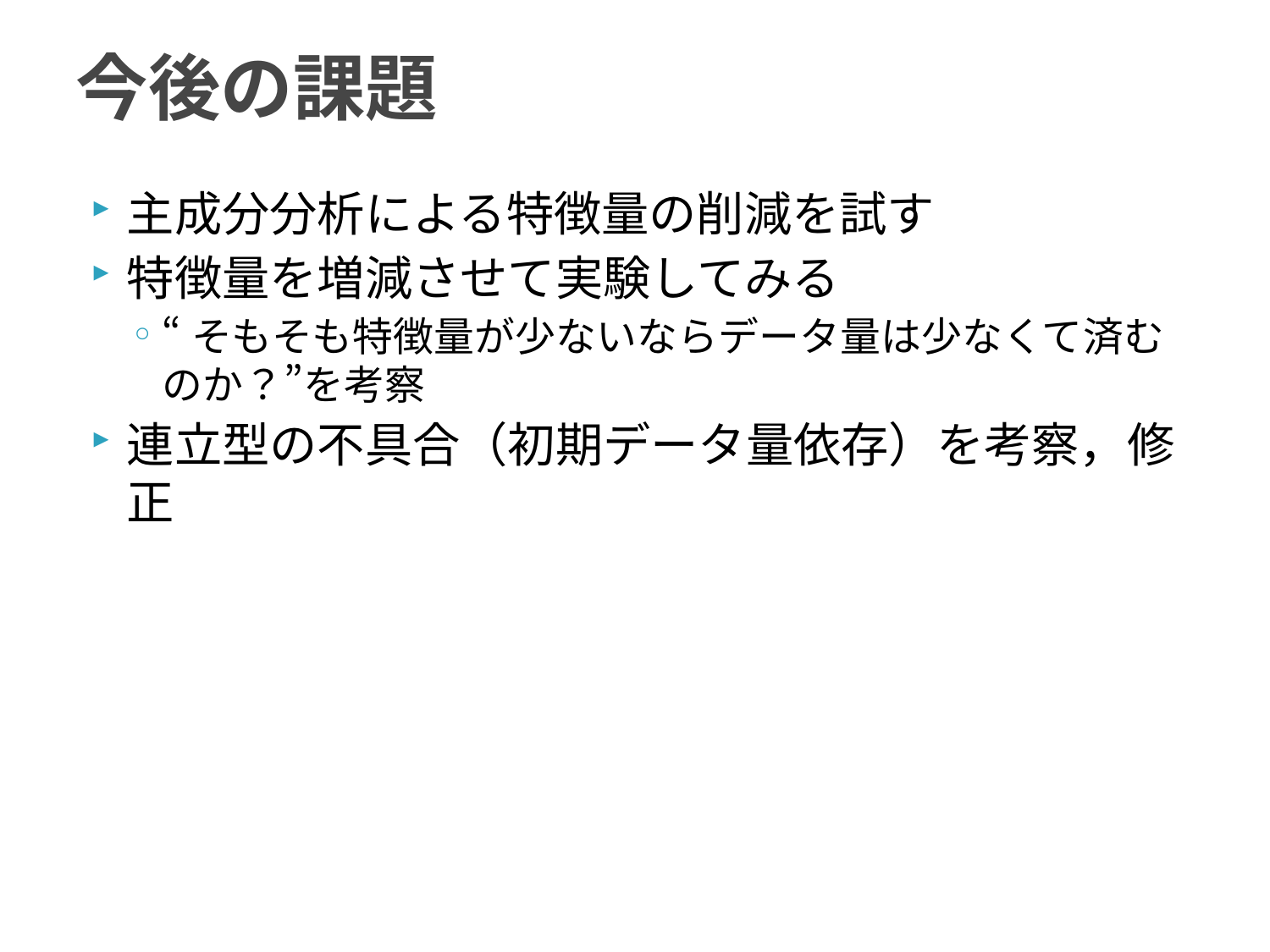

# 今後の課題
主成分分析による特徴量の削減を試す
特徴量を増減させて実験してみる
“そもそも特徴量が少ないならデータ量は少なくて済むのか？”を考察
連立型の不具合（初期データ量依存）を考察，修正